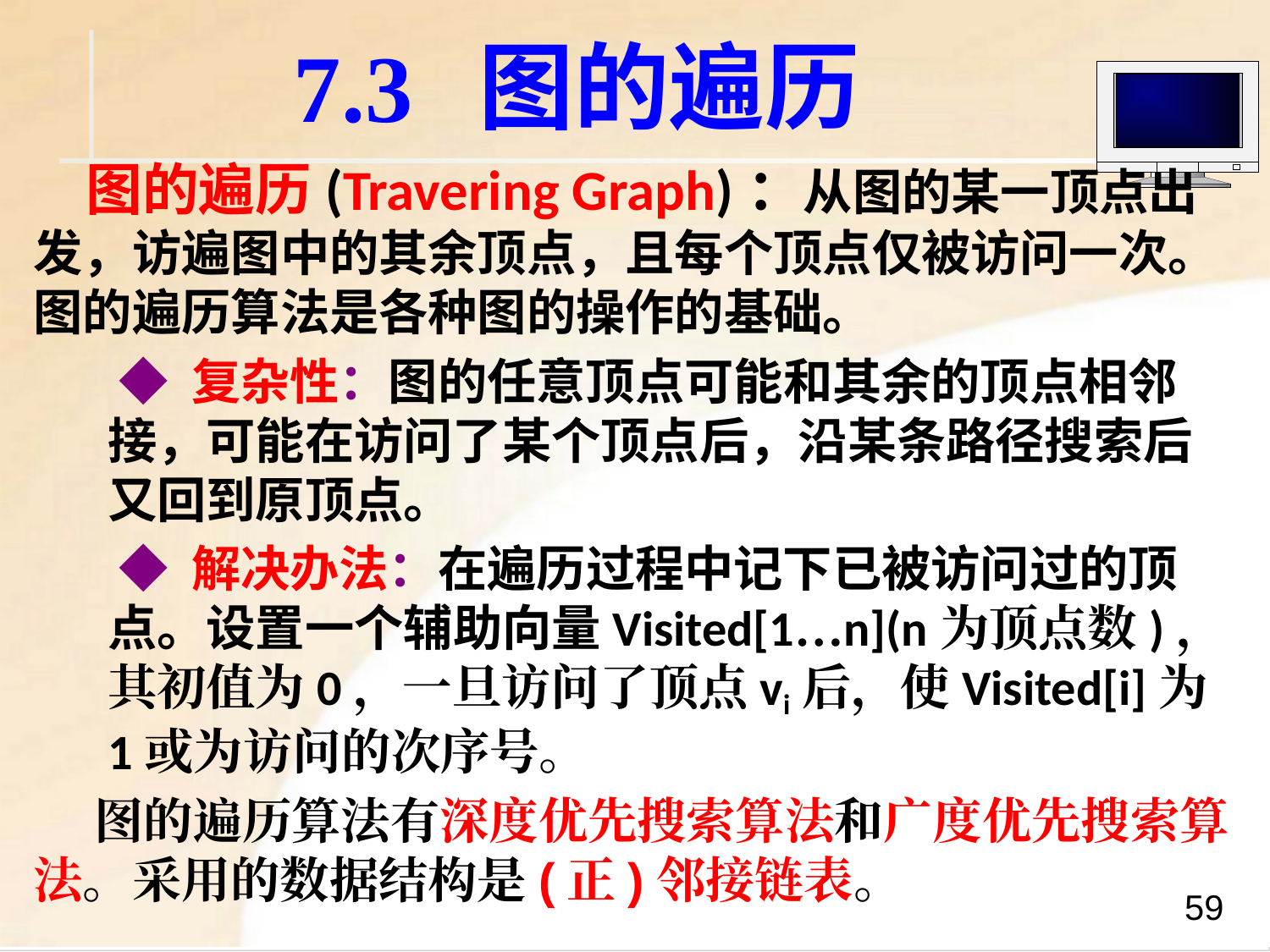

# 7.3  图的遍历
   图的遍历(Travering Graph)：从图的某一顶点出发，访遍图中的其余顶点，且每个顶点仅被访问一次。图的遍历算法是各种图的操作的基础。
 ◆ 复杂性：图的任意顶点可能和其余的顶点相邻接，可能在访问了某个顶点后，沿某条路径搜索后又回到原顶点。
 ◆ 解决办法：在遍历过程中记下已被访问过的顶点。设置一个辅助向量Visited[1…n](n为顶点数)，其初值为0，一旦访问了顶点vi后，使Visited[i]为1或为访问的次序号。
    图的遍历算法有深度优先搜索算法和广度优先搜索算法。采用的数据结构是(正)邻接链表。